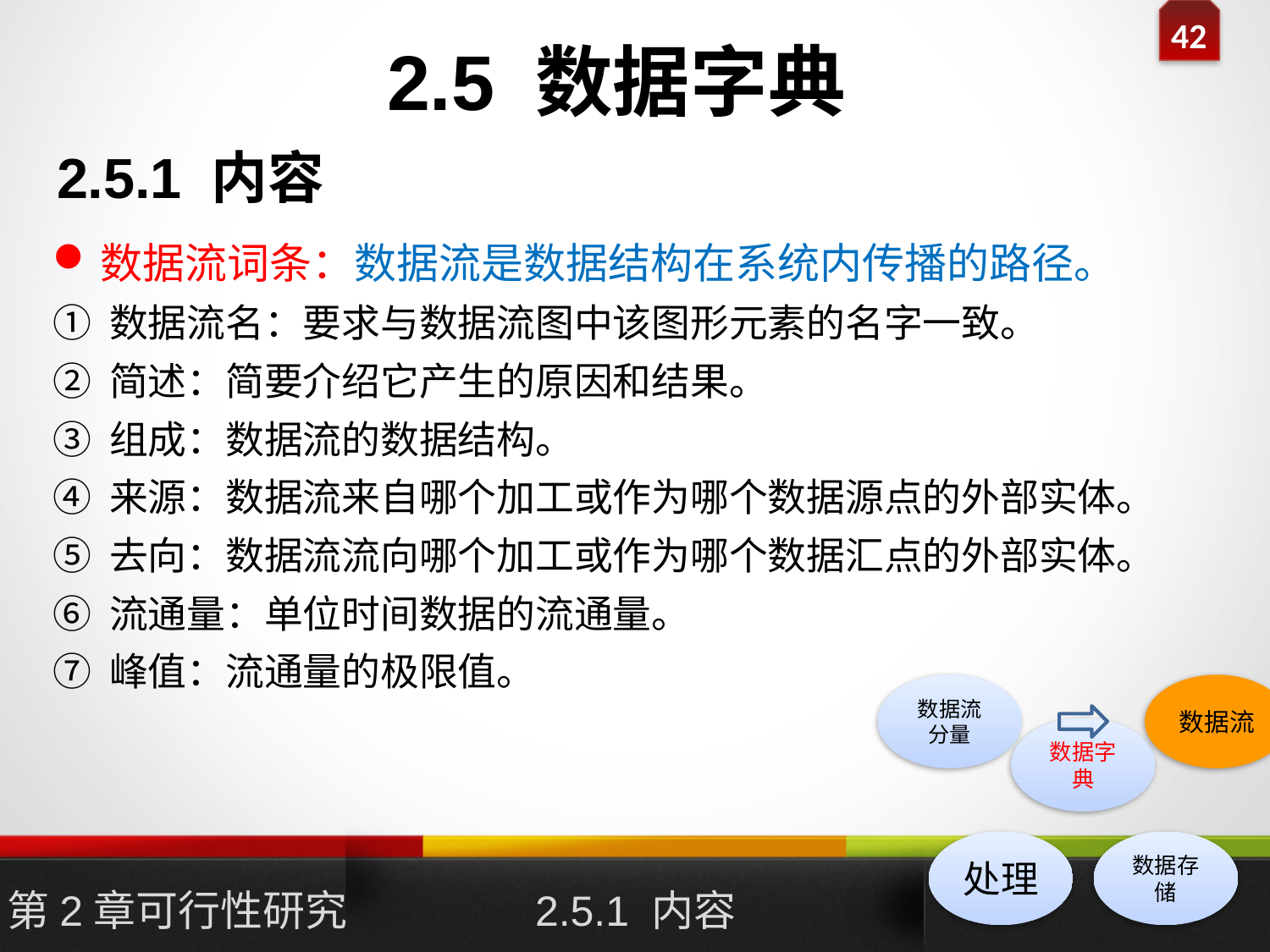

# 2.5 数据字典
2.5.1 内容
数据流词条：数据流是数据结构在系统内传播的路径。
① 数据流名：要求与数据流图中该图形元素的名字一致。
② 简述：简要介绍它产生的原因和结果。
③ 组成：数据流的数据结构。
④ 来源：数据流来自哪个加工或作为哪个数据源点的外部实体。
⑤ 去向：数据流流向哪个加工或作为哪个数据汇点的外部实体。
⑥ 流通量：单位时间数据的流通量。
⑦ 峰值：流通量的极限值。
数据字典
数据流
数据存储
处理
数据流分量
第2章可行性研究
2.5.1 内容